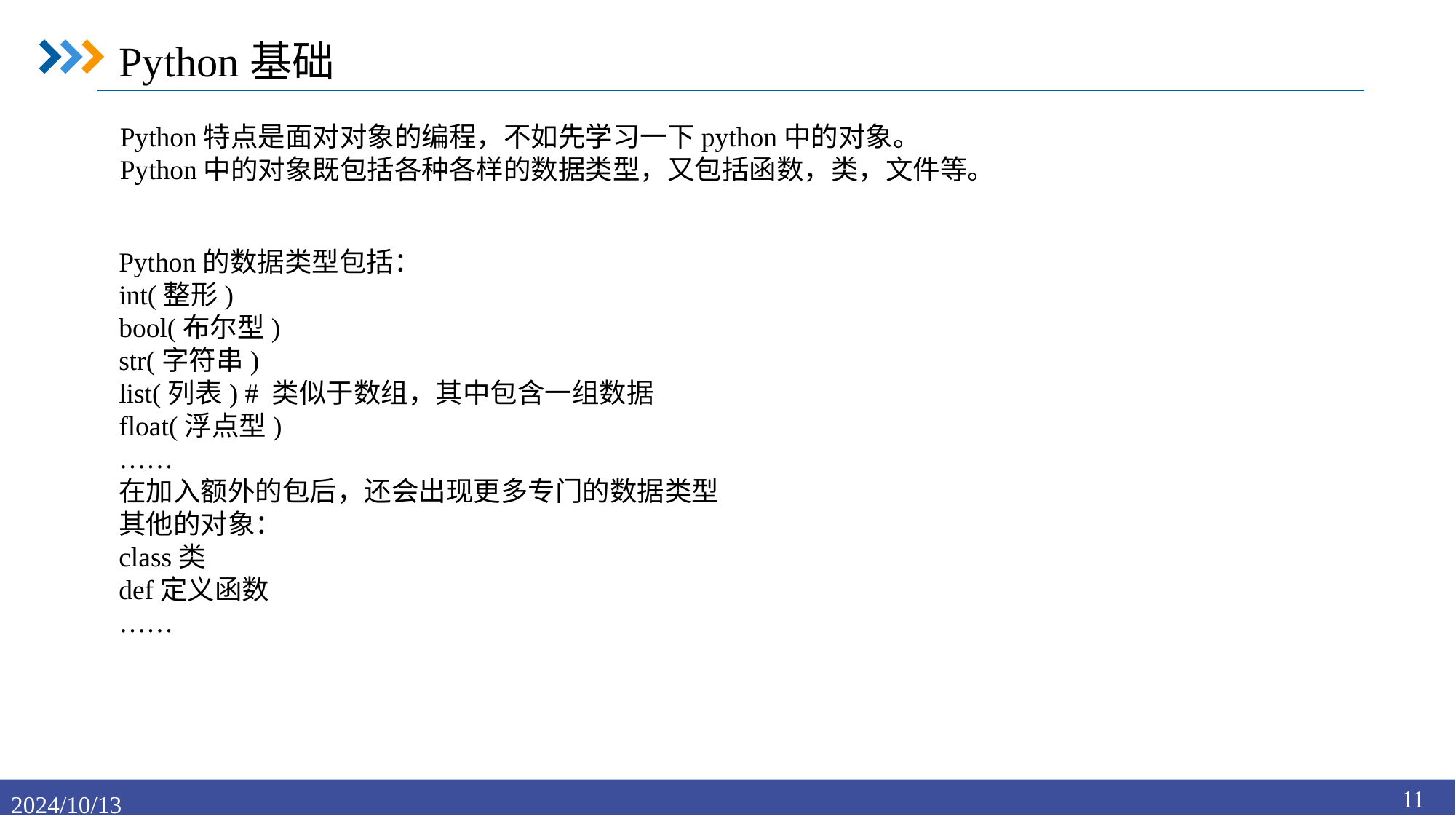

Python基础

Python特点是面对对象的编程，不如先学习一下python中的对象。
Python中的对象既包括各种各样的数据类型，又包括函数，类，文件等。
Python的数据类型包括：
int(整形)
bool(布尔型)
str(字符串)
list(列表) # 类似于数组，其中包含一组数据
float(浮点型)
……
在加入额外的包后，还会出现更多专门的数据类型
其他的对象：
class类
def定义函数
……